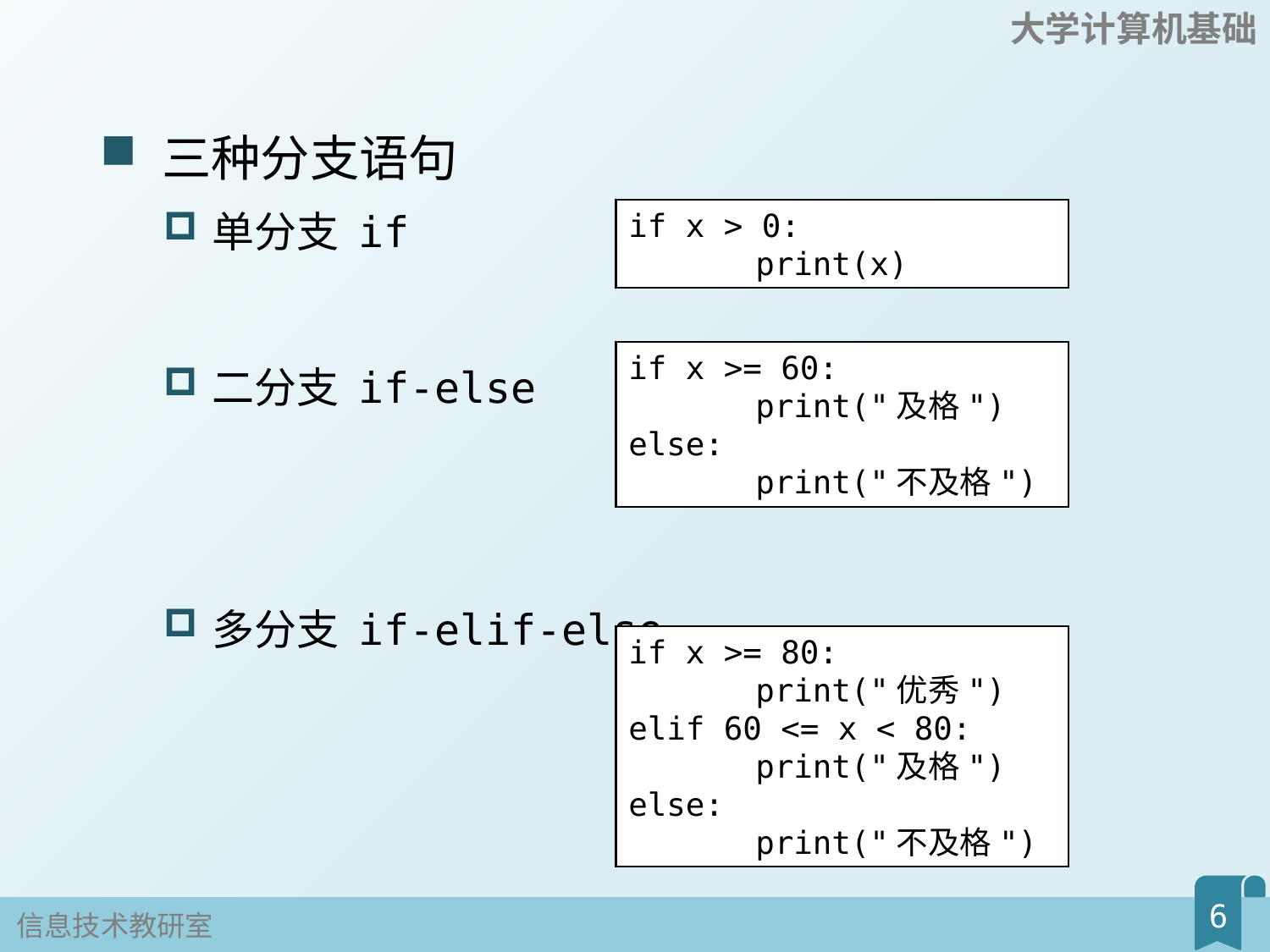

三种分支语句
单分支 if

二分支 if-else

多分支 if-elif-else
if x > 0:
	print(x)
if x >= 60:
	print("及格")
else:
	print("不及格")
if x >= 80:
	print("优秀")
elif 60 <= x < 80:
	print("及格")
else:
	print("不及格")
6